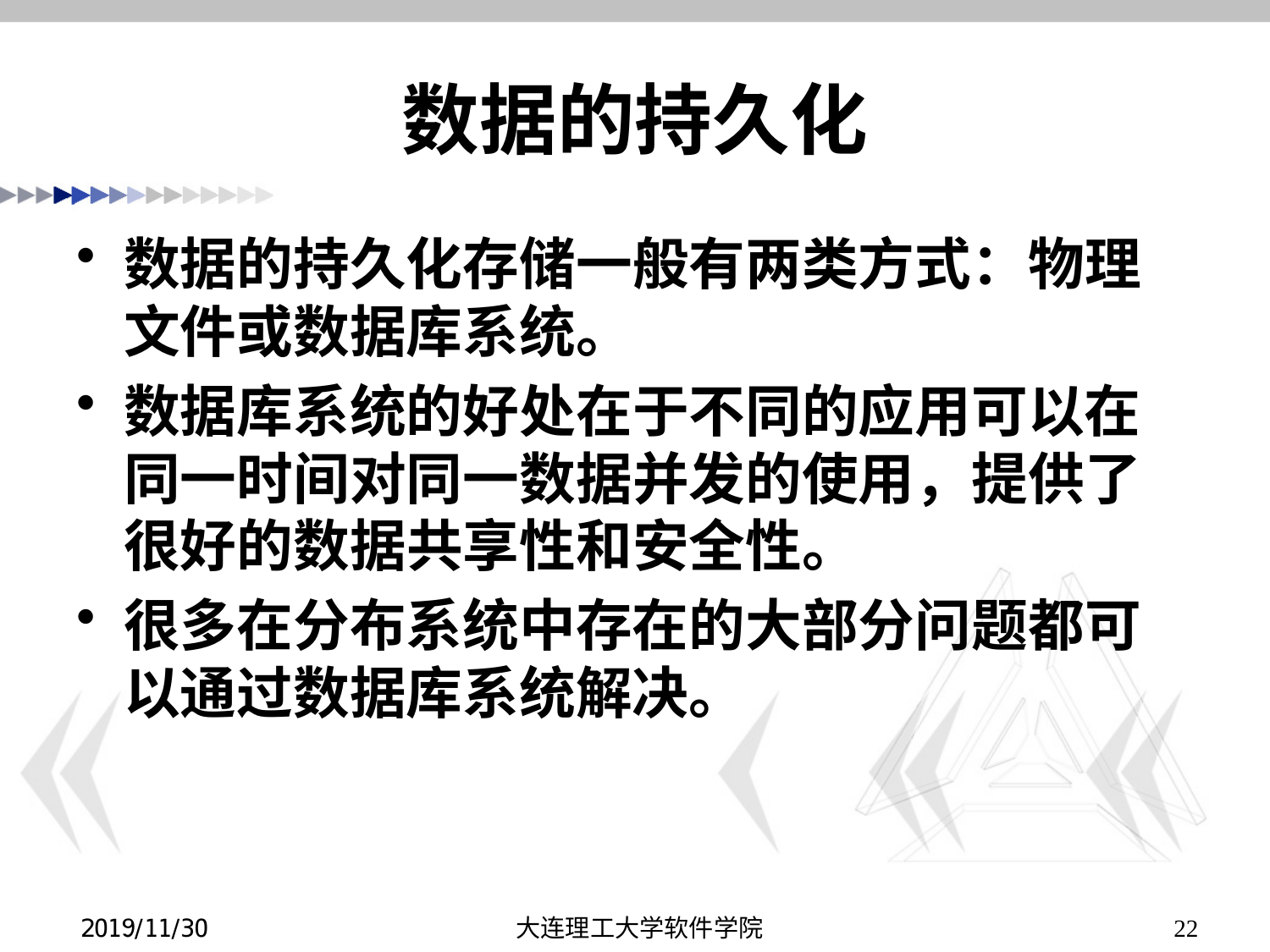

# 数据的持久化
数据的持久化存储一般有两类方式：物理文件或数据库系统。
数据库系统的好处在于不同的应用可以在同一时间对同一数据并发的使用，提供了很好的数据共享性和安全性。
很多在分布系统中存在的大部分问题都可以通过数据库系统解决。
2019/11/30
大连理工大学软件学院
22